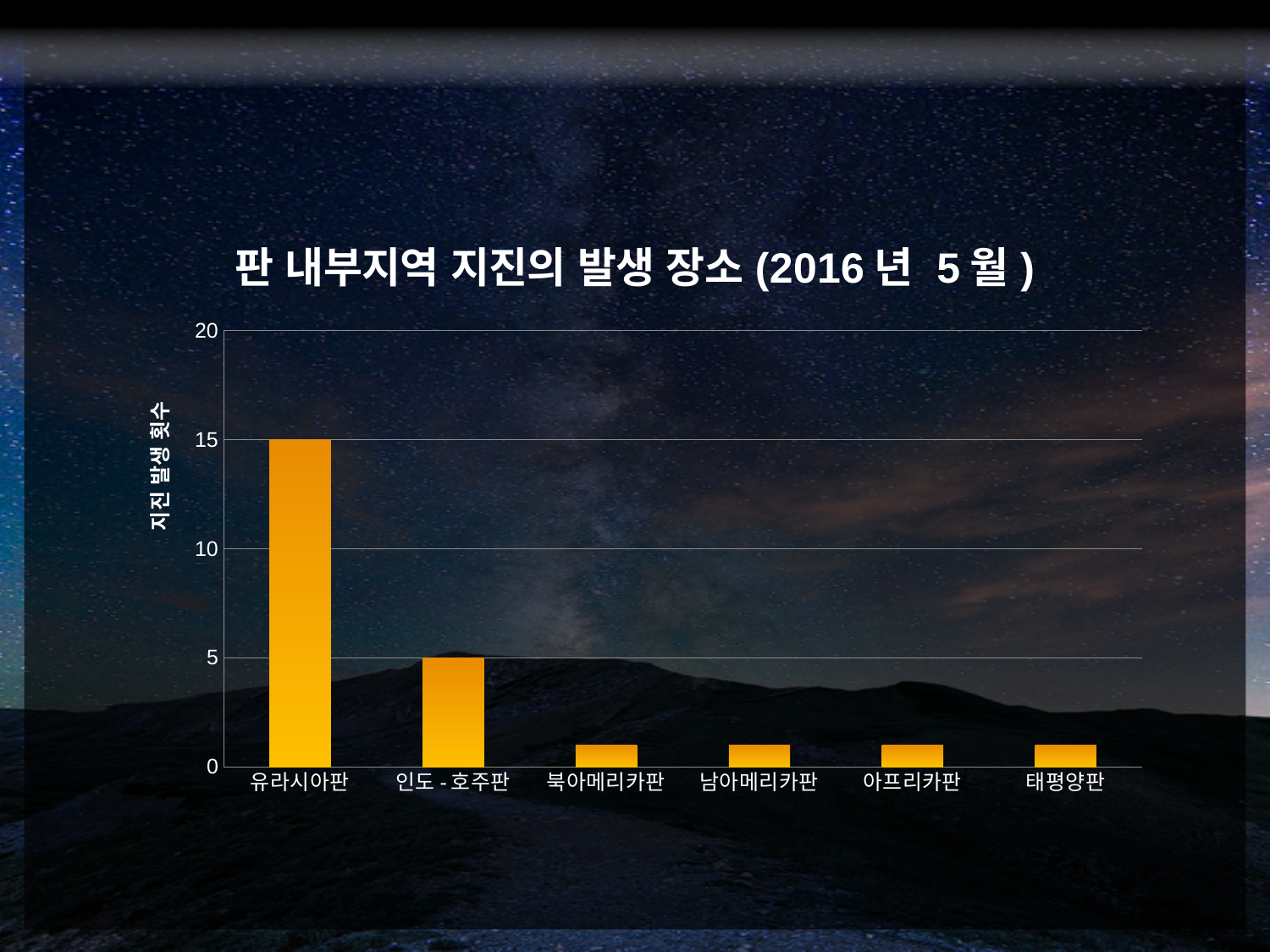

### Chart: 판 내부지역 지진의 발생 장소(2016년 5월)

| Category |  |
|---|---|
| 유라시아판 | 15.0 |
| 인도-호주판 | 5.0 |
| 북아메리카판 | 1.0 |
| 남아메리카판 | 1.0 |
| 아프리카판 | 1.0 |
| 태평양판 | 1.0 |